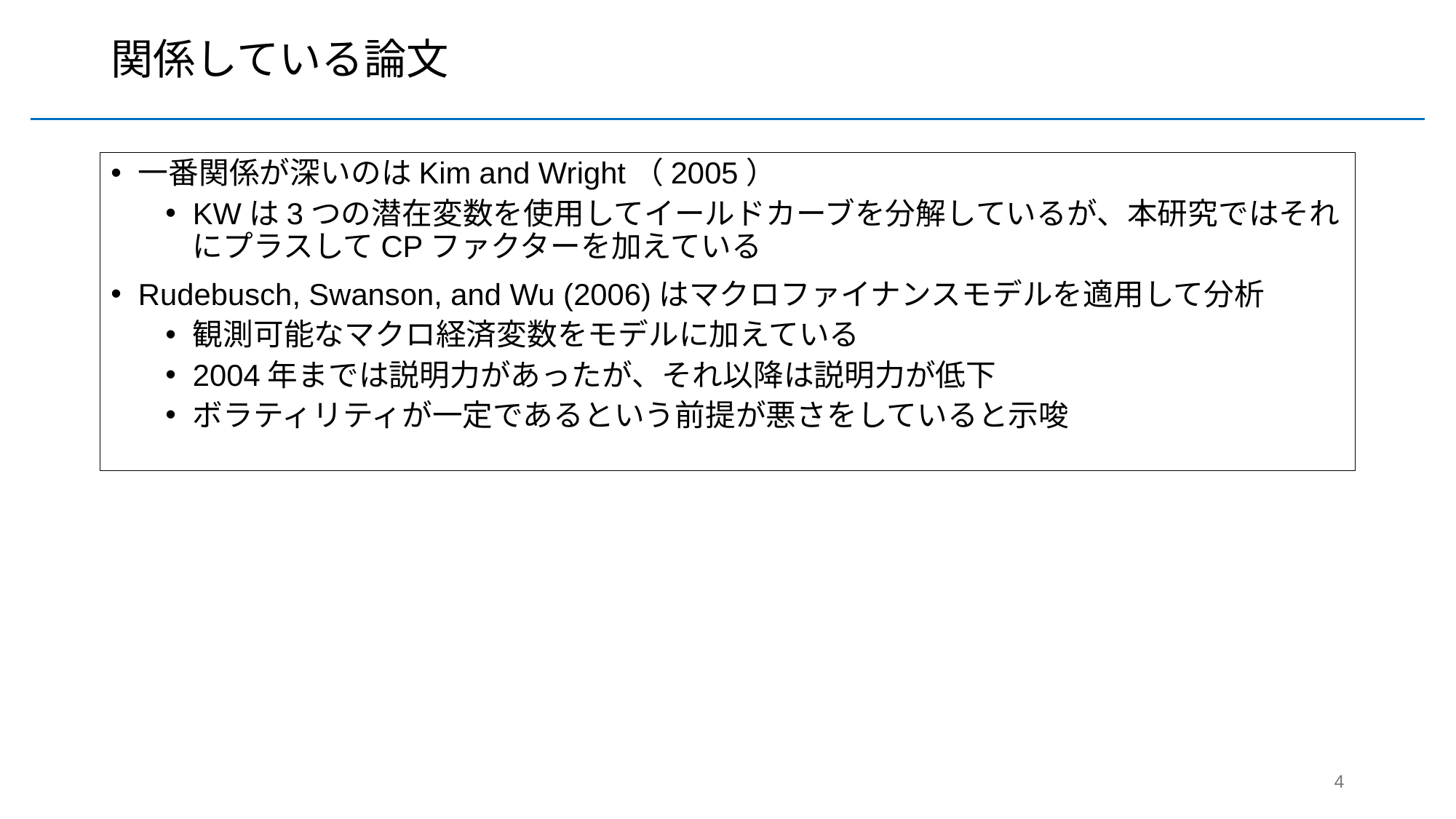

# 関係している論文
一番関係が深いのはKim and Wright（2005）
KWは3つの潜在変数を使用してイールドカーブを分解しているが、本研究ではそれにプラスしてCPファクターを加えている
Rudebusch, Swanson, and Wu (2006)はマクロファイナンスモデルを適用して分析
観測可能なマクロ経済変数をモデルに加えている
2004年までは説明力があったが、それ以降は説明力が低下
ボラティリティが一定であるという前提が悪さをしていると示唆

4